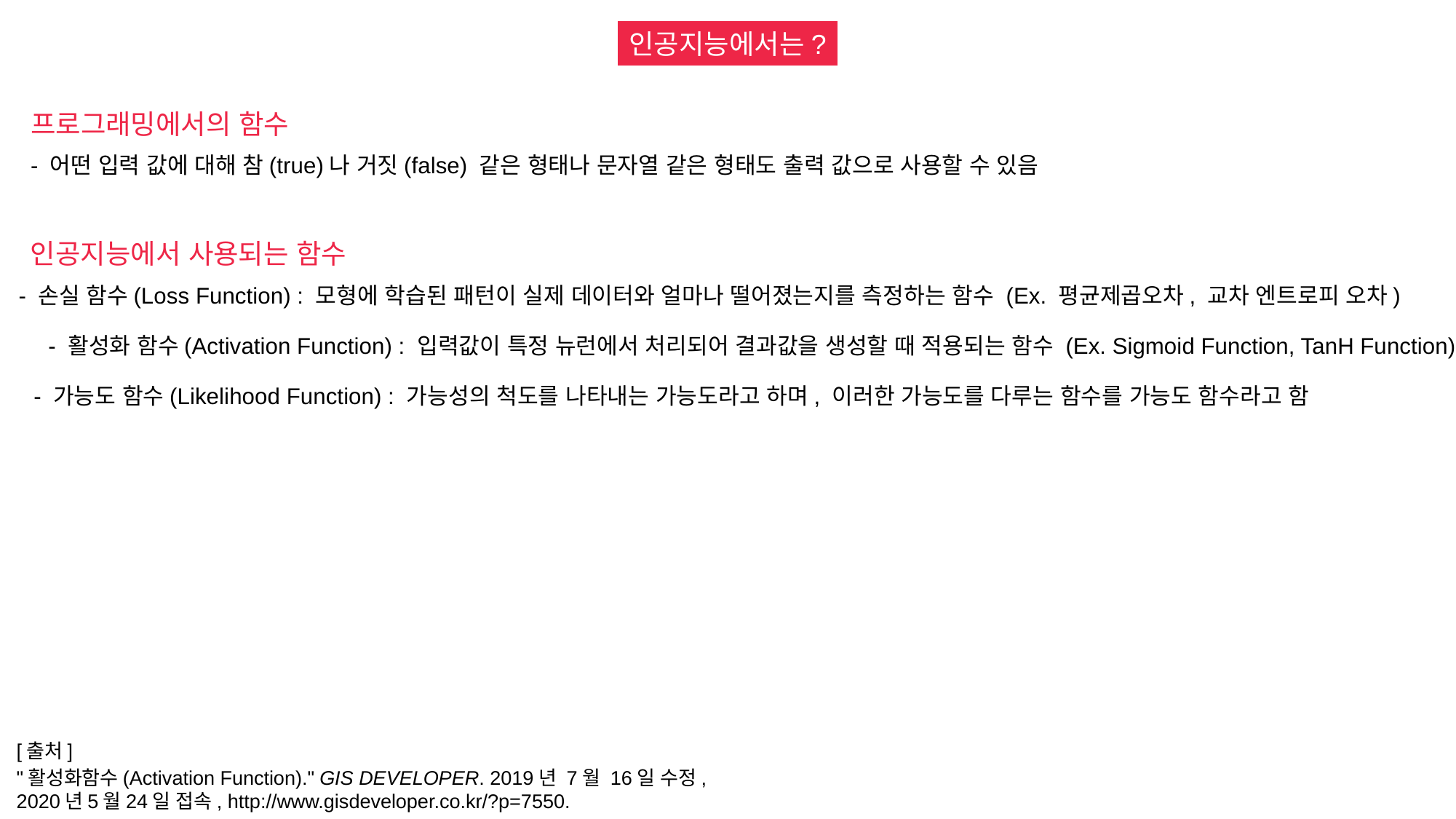

인공지능에서는?
프로그래밍에서의 함수
- 어떤 입력 값에 대해 참(true)나 거짓(false) 같은 형태나 문자열 같은 형태도 출력 값으로 사용할 수 있음
인공지능에서 사용되는 함수
- 손실 함수(Loss Function) : 모형에 학습된 패턴이 실제 데이터와 얼마나 떨어졌는지를 측정하는 함수 (Ex. 평균제곱오차, 교차 엔트로피 오차)
- 활성화 함수(Activation Function) : 입력값이 특정 뉴런에서 처리되어 결과값을 생성할 때 적용되는 함수 (Ex. Sigmoid Function, TanH Function)
- 가능도 함수(Likelihood Function) : 가능성의 척도를 나타내는 가능도라고 하며, 이러한 가능도를 다루는 함수를 가능도 함수라고 함
[출처]
"활성화함수(Activation Function)." GIS DEVELOPER. 2019년 7월 16일 수정, 2020년5월24일 접속, http://www.gisdeveloper.co.kr/?p=7550.